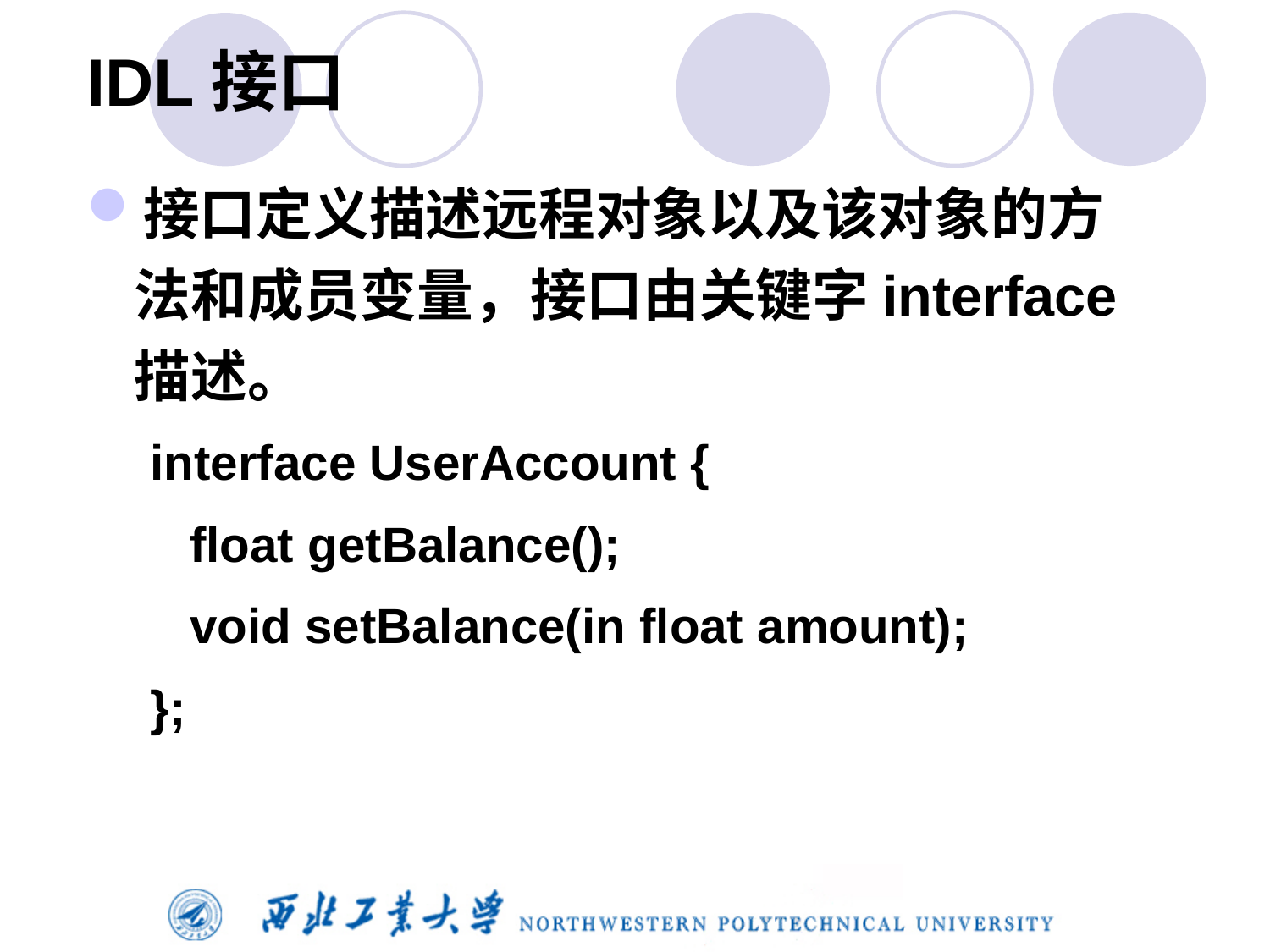

# IDL接口
接口定义描述远程对象以及该对象的方法和成员变量，接口由关键字interface描述。
interface UserAccount {
	float getBalance();
	void setBalance(in float amount);
};